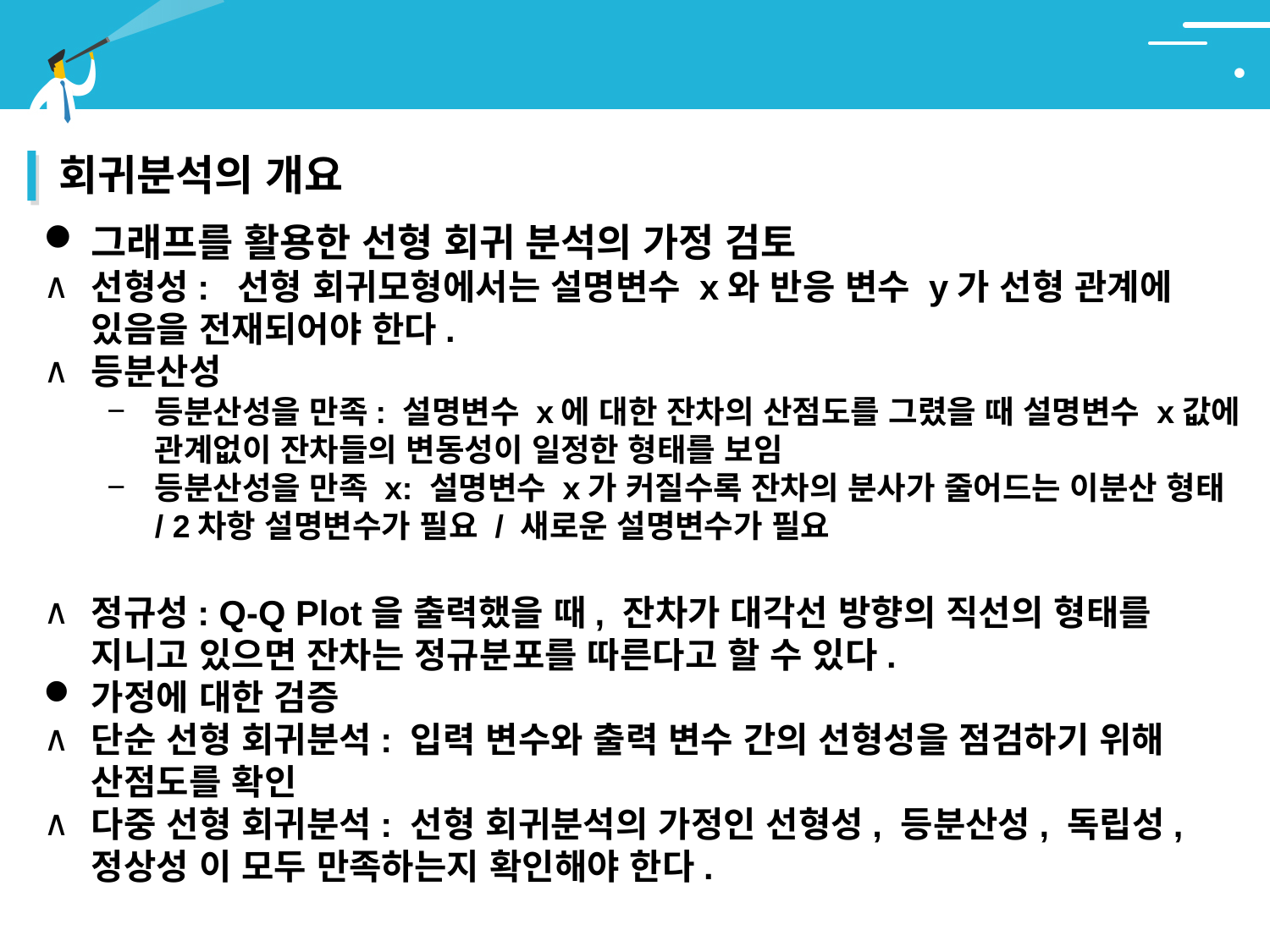

# 2. 회귀분석
회귀분석의 개요

그래프를 활용한 선형 회귀 분석의 가정 검토
선형성:  선형 회귀모형에서는 설명변수 x와 반응 변수 y가 선형 관계에 있음을 전재되어야 한다.
등분산성
등분산성을 만족: 설명변수 x에 대한 잔차의 산점도를 그렸을 때 설명변수 x값에 관계없이 잔차들의 변동성이 일정한 형태를 보임
등분산성을 만족 x: 설명변수 x가 커질수록 잔차의 분사가 줄어드는 이분산 형태 / 2차항 설명변수가 필요 / 새로운 설명변수가 필요

정규성: Q-Q Plot을 출력했을 때, 잔차가 대각선 방향의 직선의 형태를 지니고 있으면 잔차는 정규분포를 따른다고 할 수 있다.
가정에 대한 검증
단순 선형 회귀분석: 입력 변수와 출력 변수 간의 선형성을 점검하기 위해 산점도를 확인
다중 선형 회귀분석: 선형 회귀분석의 가정인 선형성, 등분산성, 독립성, 정상성 이 모두 만족하는지 확인해야 한다.